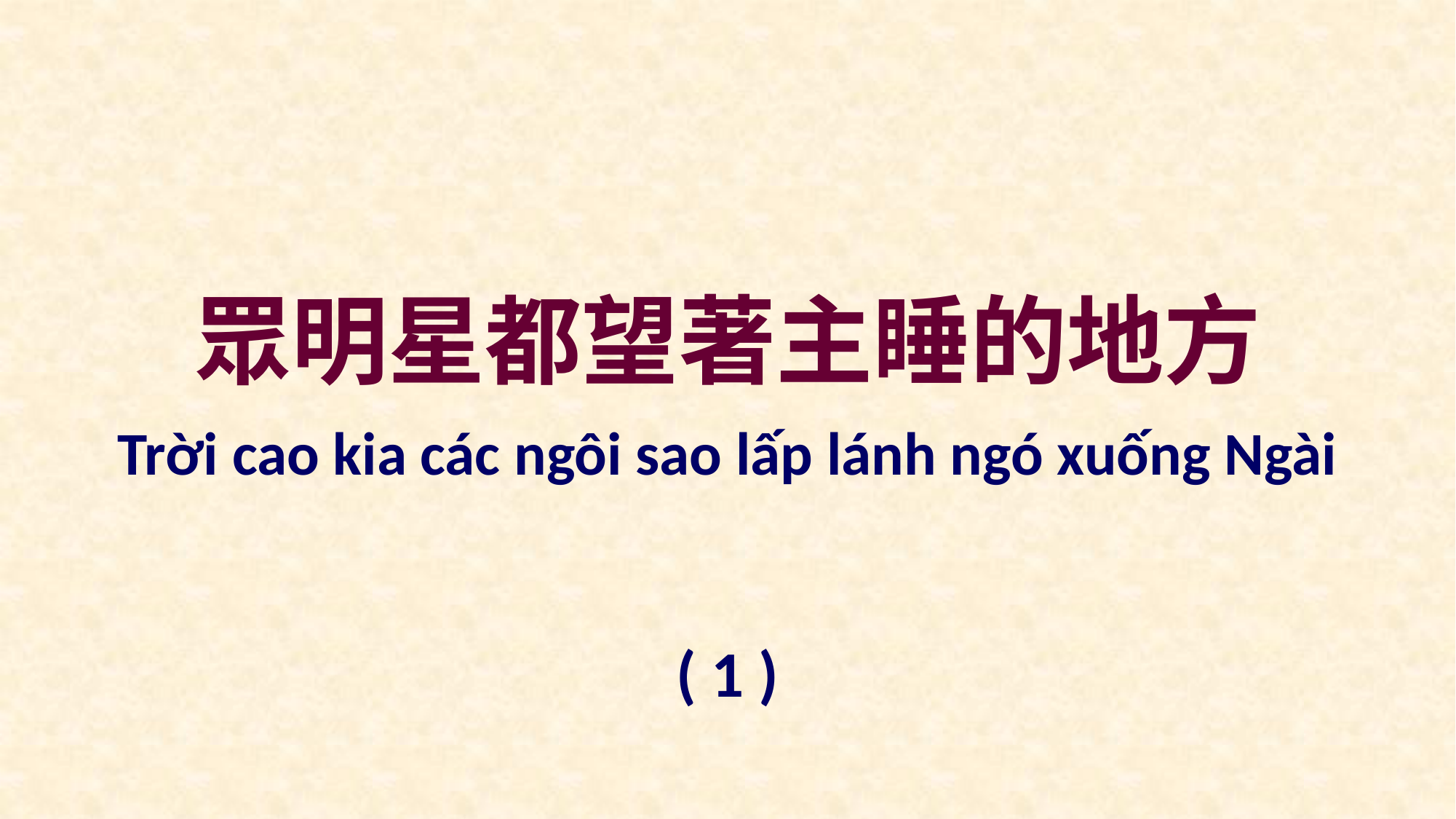

眾明星都望著主睡的地方
Trời cao kia các ngôi sao lấp lánh ngó xuống Ngài
( 1 )